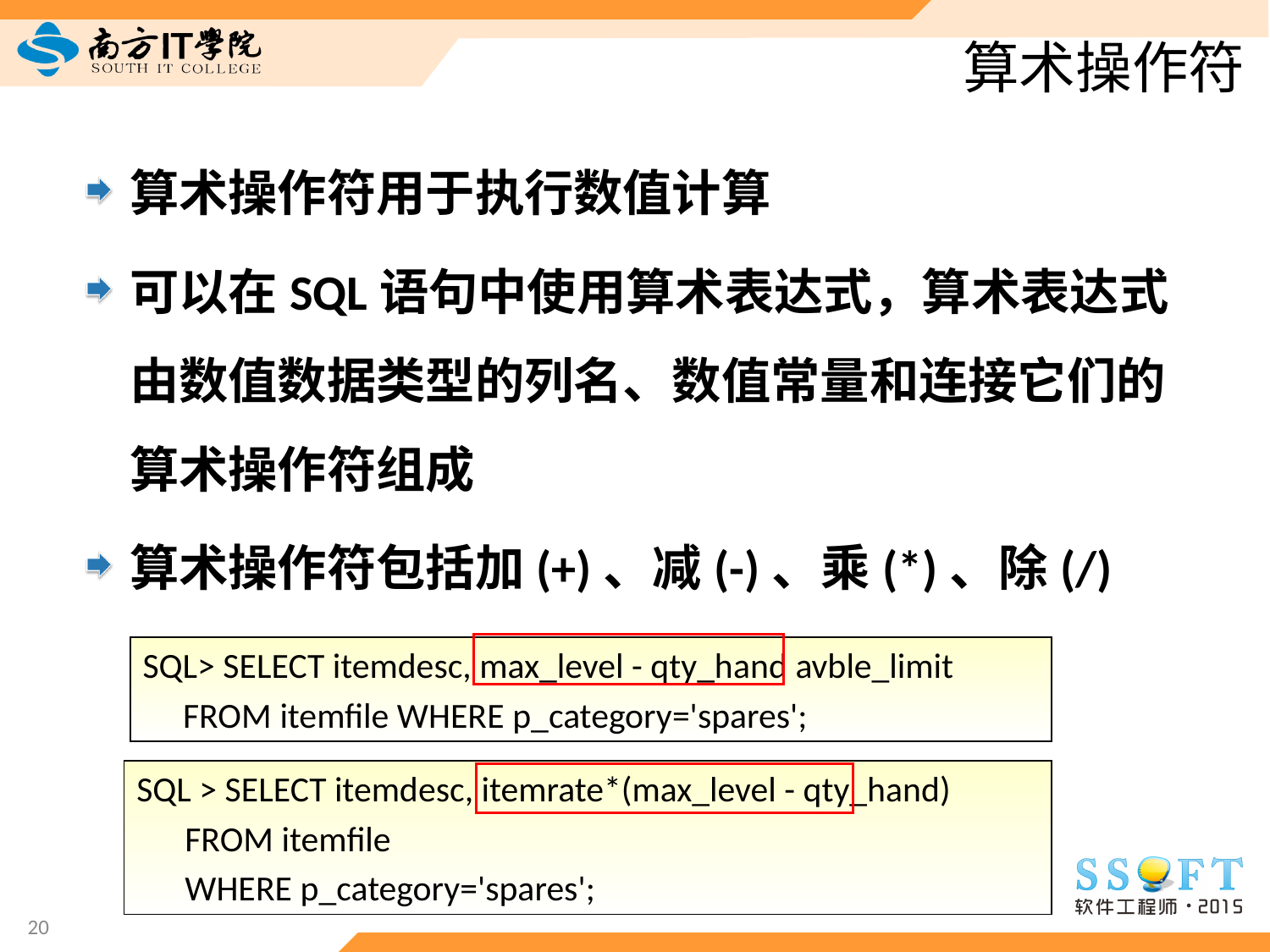

# 算术操作符
算术操作符用于执行数值计算
可以在SQL语句中使用算术表达式，算术表达式由数值数据类型的列名、数值常量和连接它们的算术操作符组成
算术操作符包括加(+)、减(-)、乘(*)、除(/)

SQL> SELECT itemdesc, max_level - qty_hand avble_limit
     FROM itemfile WHERE p_category='spares';
SQL > SELECT itemdesc, itemrate*(max_level - qty_hand)
      FROM itemfile
      WHERE p_category='spares';

20